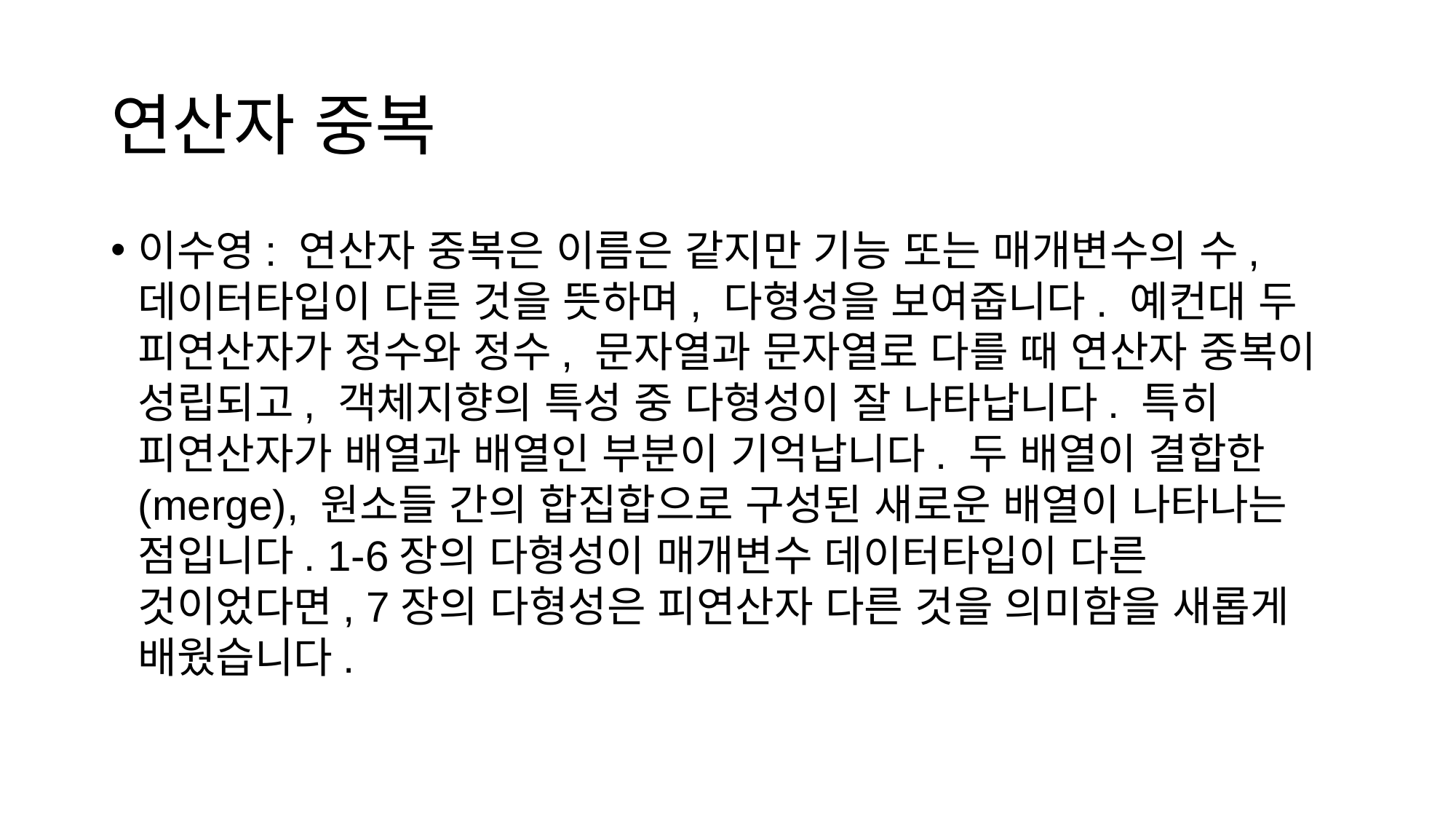

# 연산자 중복
이수영: 연산자 중복은 이름은 같지만 기능 또는 매개변수의 수, 데이터타입이 다른 것을 뜻하며, 다형성을 보여줍니다. 예컨대 두 피연산자가 정수와 정수, 문자열과 문자열로 다를 때 연산자 중복이 성립되고, 객체지향의 특성 중 다형성이 잘 나타납니다. 특히 피연산자가 배열과 배열인 부분이 기억납니다. 두 배열이 결합한(merge), 원소들 간의 합집합으로 구성된 새로운 배열이 나타나는 점입니다. 1-6장의 다형성이 매개변수 데이터타입이 다른 것이었다면, 7장의 다형성은 피연산자 다른 것을 의미함을 새롭게 배웠습니다.